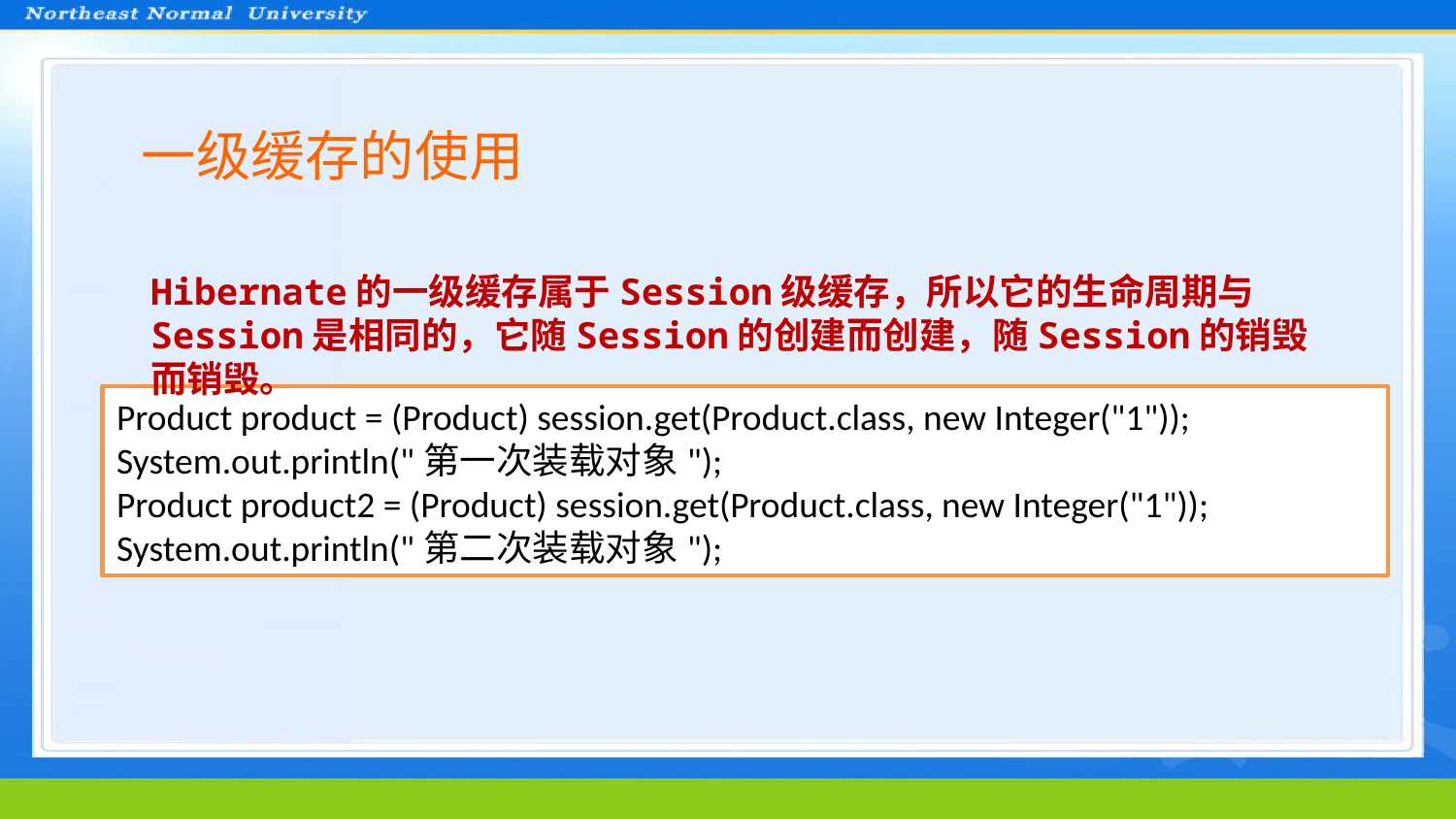

一级缓存的使用
Hibernate的一级缓存属于Session级缓存，所以它的生命周期与Session是相同的，它随Session的创建而创建，随Session的销毁而销毁。
Product product = (Product) session.get(Product.class, new Integer("1"));
System.out.println("第一次装载对象");
Product product2 = (Product) session.get(Product.class, new Integer("1"));
System.out.println("第二次装载对象");